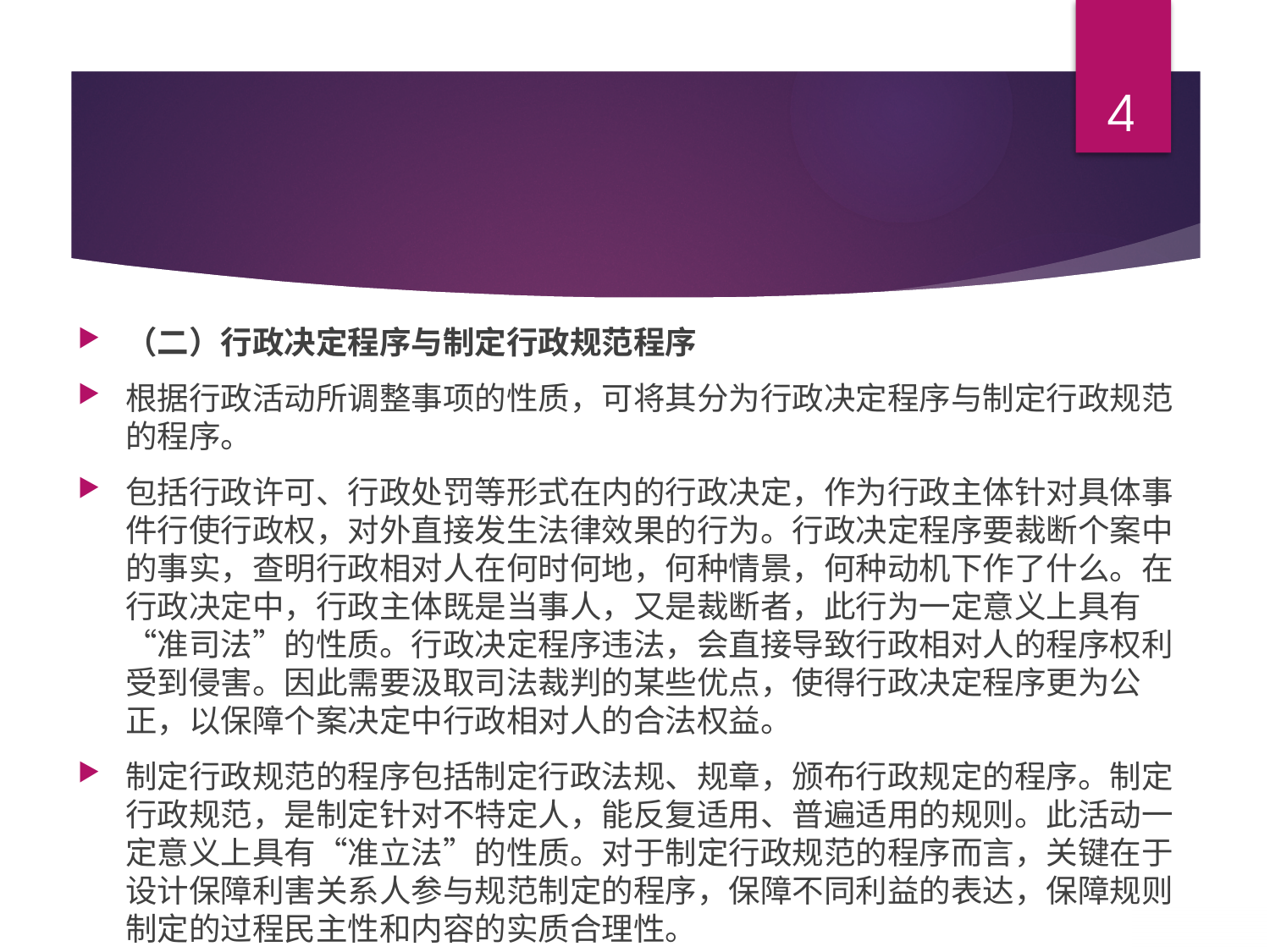

4
#
（二）行政决定程序与制定行政规范程序
根据行政活动所调整事项的性质，可将其分为行政决定程序与制定行政规范的程序。
包括行政许可、行政处罚等形式在内的行政决定，作为行政主体针对具体事件行使行政权，对外直接发生法律效果的行为。行政决定程序要裁断个案中的事实，查明行政相对人在何时何地，何种情景，何种动机下作了什么。在行政决定中，行政主体既是当事人，又是裁断者，此行为一定意义上具有“准司法”的性质。行政决定程序违法，会直接导致行政相对人的程序权利受到侵害。因此需要汲取司法裁判的某些优点，使得行政决定程序更为公正，以保障个案决定中行政相对人的合法权益。
制定行政规范的程序包括制定行政法规、规章，颁布行政规定的程序。制定行政规范，是制定针对不特定人，能反复适用、普遍适用的规则。此活动一定意义上具有“准立法”的性质。对于制定行政规范的程序而言，关键在于设计保障利害关系人参与规范制定的程序，保障不同利益的表达，保障规则制定的过程民主性和内容的实质合理性。